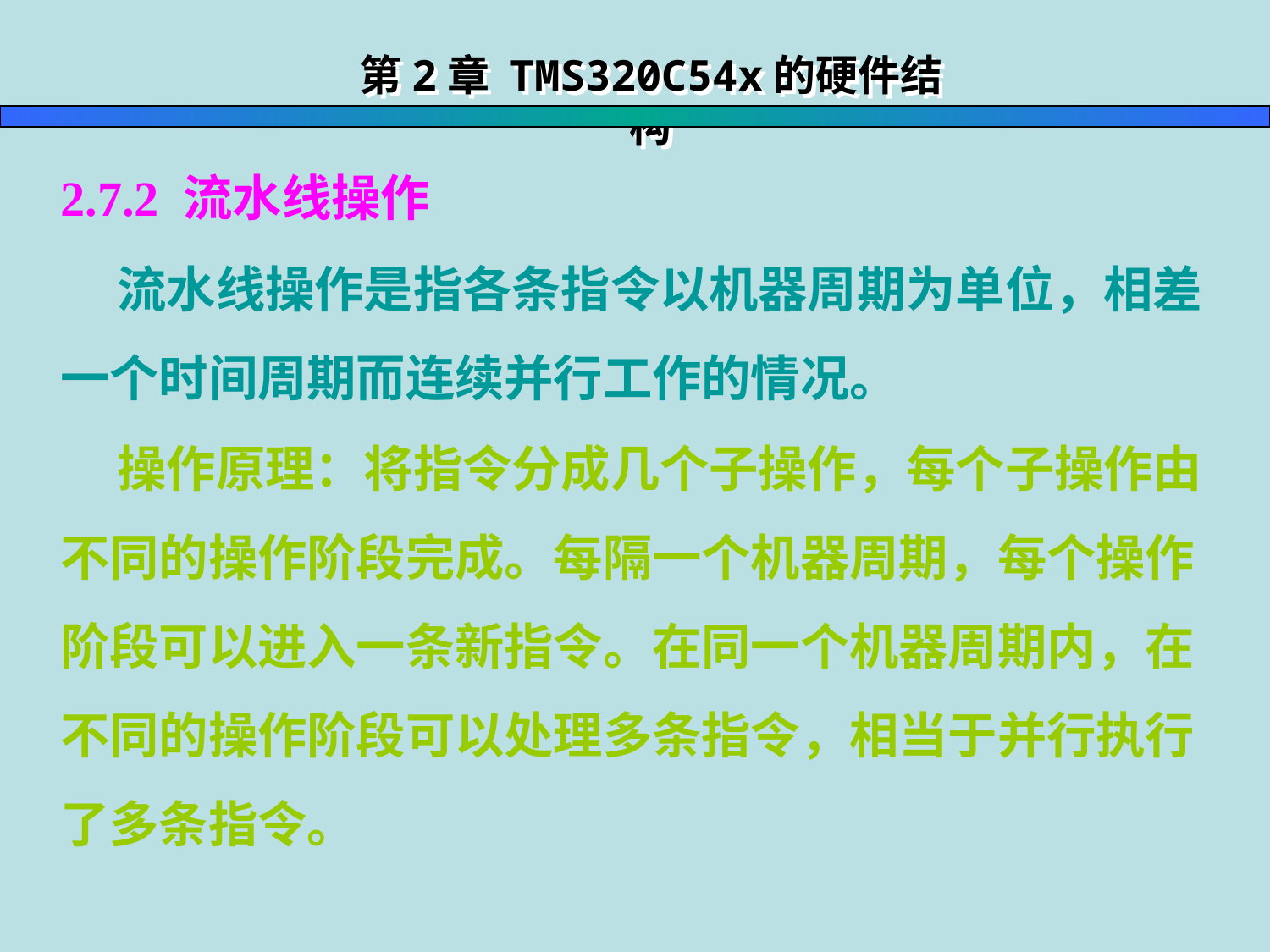

第2章 TMS320C54x的硬件结构

2.7.2 流水线操作
    流水线操作是指各条指令以机器周期为单位，相差一个时间周期而连续并行工作的情况。
    操作原理：将指令分成几个子操作，每个子操作由不同的操作阶段完成。每隔一个机器周期，每个操作阶段可以进入一条新指令。在同一个机器周期内，在不同的操作阶段可以处理多条指令，相当于并行执行了多条指令。
129